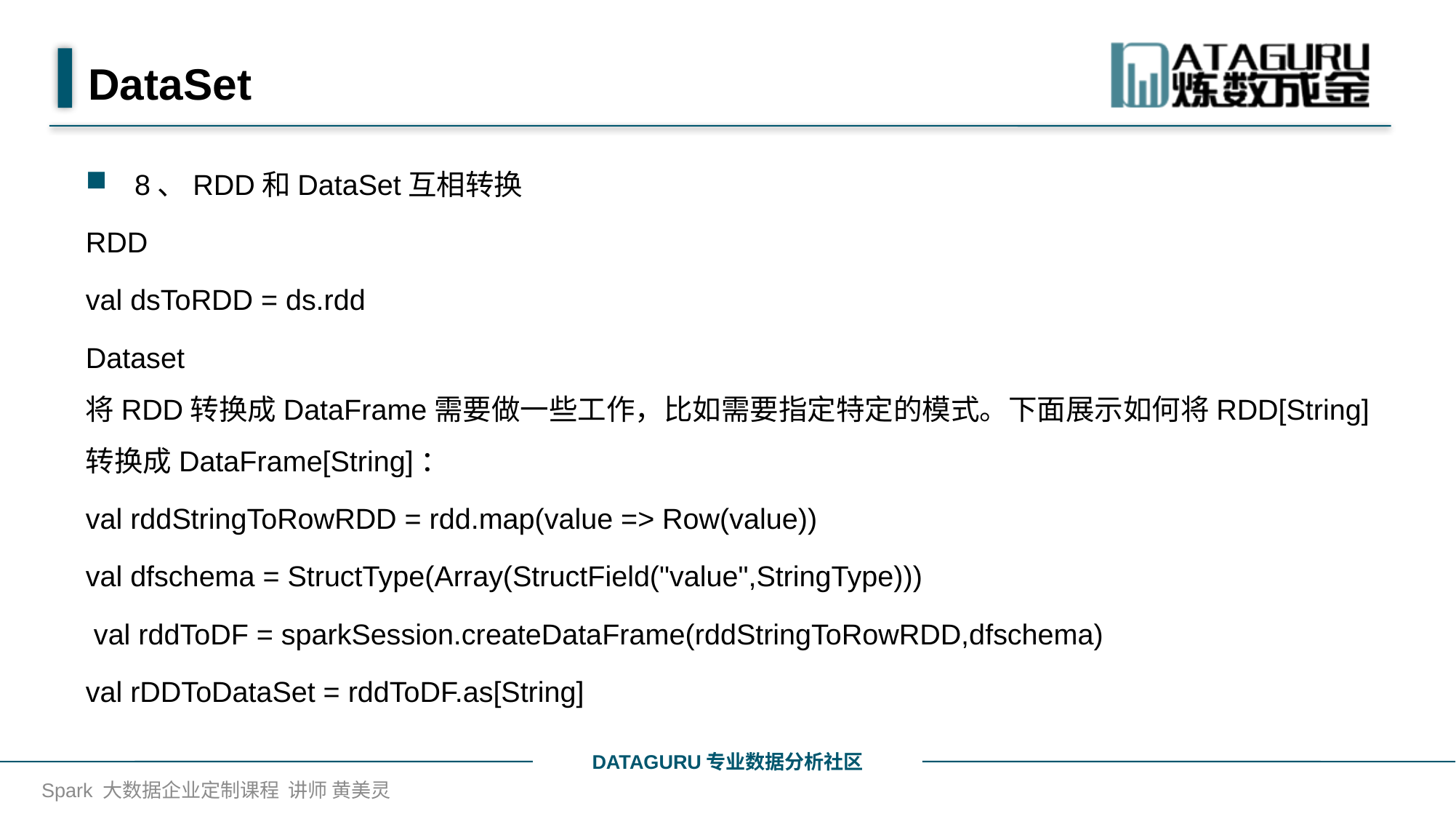

# DataSet
8、RDD和DataSet互相转换
RDD
val dsToRDD = ds.rdd
Dataset 
将RDD转换成DataFrame需要做一些工作，比如需要指定特定的模式。下面展示如何将RDD[String]转换成DataFrame[String]：
val rddStringToRowRDD = rdd.map(value => Row(value))
val dfschema = StructType(Array(StructField("value",StringType)))
 val rddToDF = sparkSession.createDataFrame(rddStringToRowRDD,dfschema)
val rDDToDataSet = rddToDF.as[String]